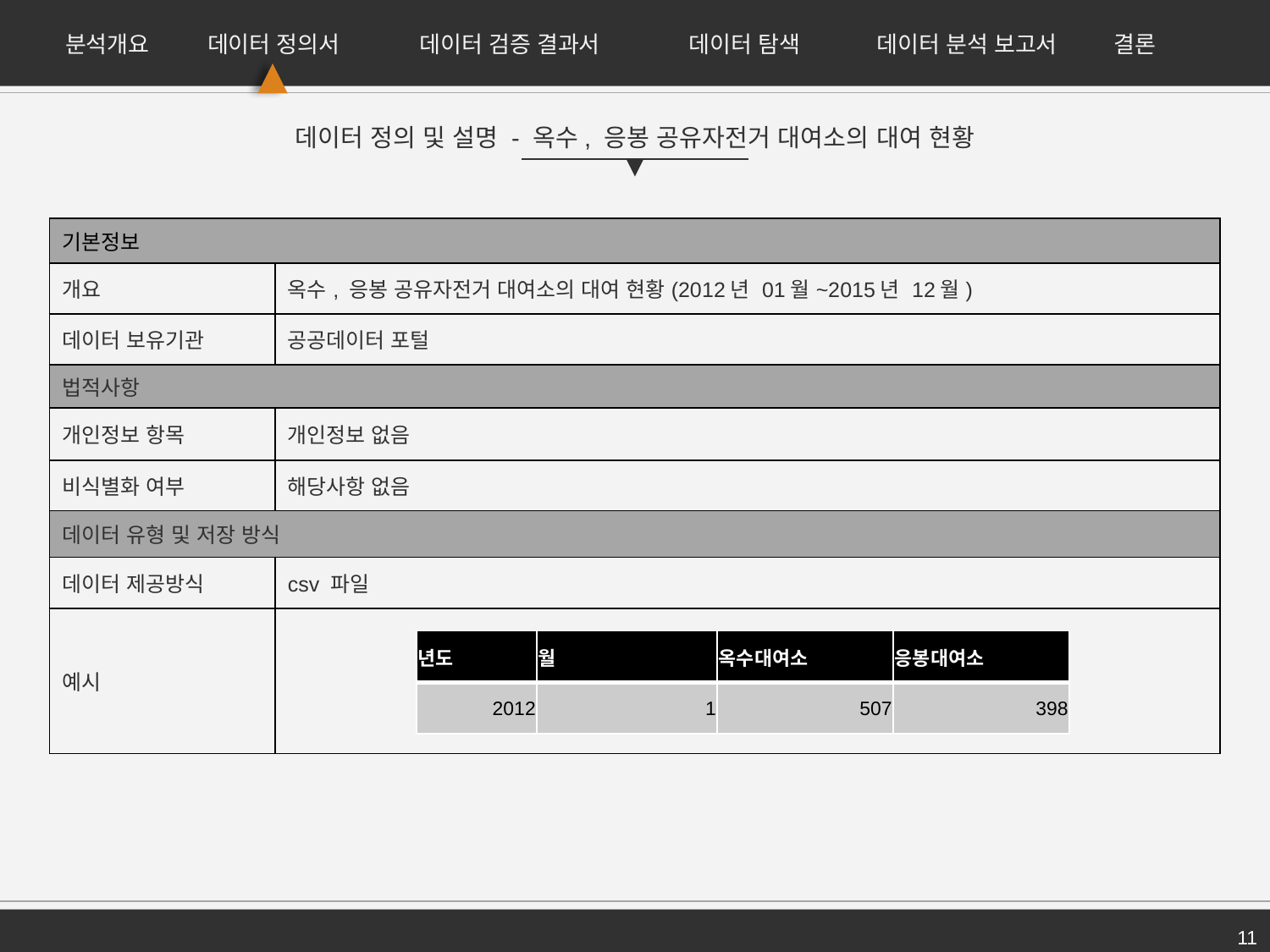

분석개요
데이터 정의서
데이터 검증 결과서
데이터 탐색
데이터 분석 보고서
결론

데이터 정의 및 설명 - 옥수, 응봉 공유자전거 대여소의 대여 현황

| 기본정보 |  |
| --- | --- |
| 개요 | 옥수, 응봉 공유자전거 대여소의 대여 현황(2012년 01월~2015년 12월) |
| 데이터 보유기관 | 공공데이터 포털 |
| 법적사항 |  |
| 개인정보 항목 | 개인정보 없음 |
| 비식별화 여부 | 해당사항 없음 |
| 데이터 유형 및 저장 방식 |  |
| 데이터 제공방식 | csv 파일 |
| 예시 |  |
| 년도 | 월 | 옥수대여소 | 응봉대여소 |
| --- | --- | --- | --- |
| 2012 | 1 | 507 | 398 |

11